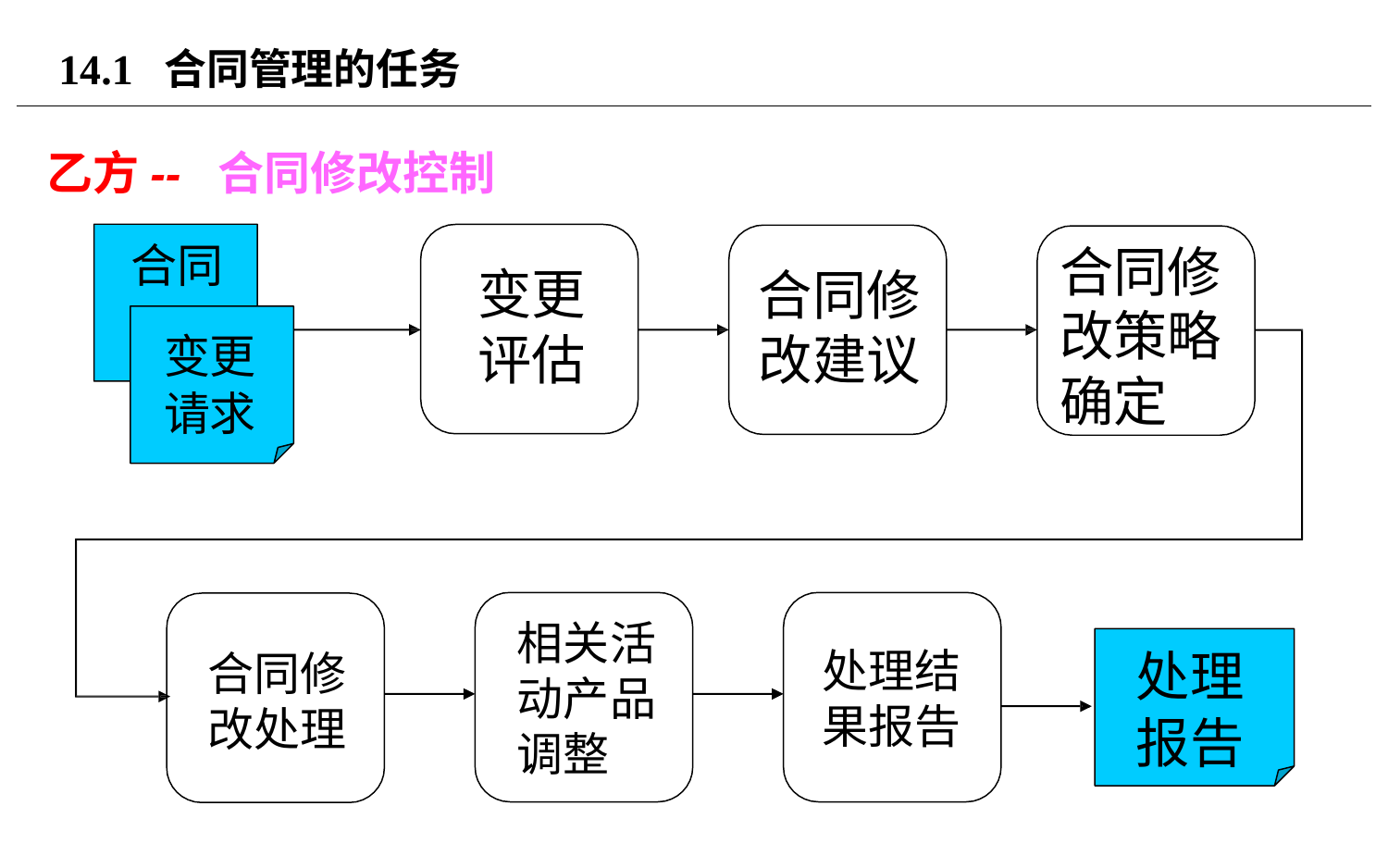

# 14.1  合同管理的任务
乙方--  合同修改控制

合同
合同修改策略确定
变更 评估
合同修 改建议

变更
请求

相关活 动产品 调整

处理结 果报告
处理
报告
合同修 改处理